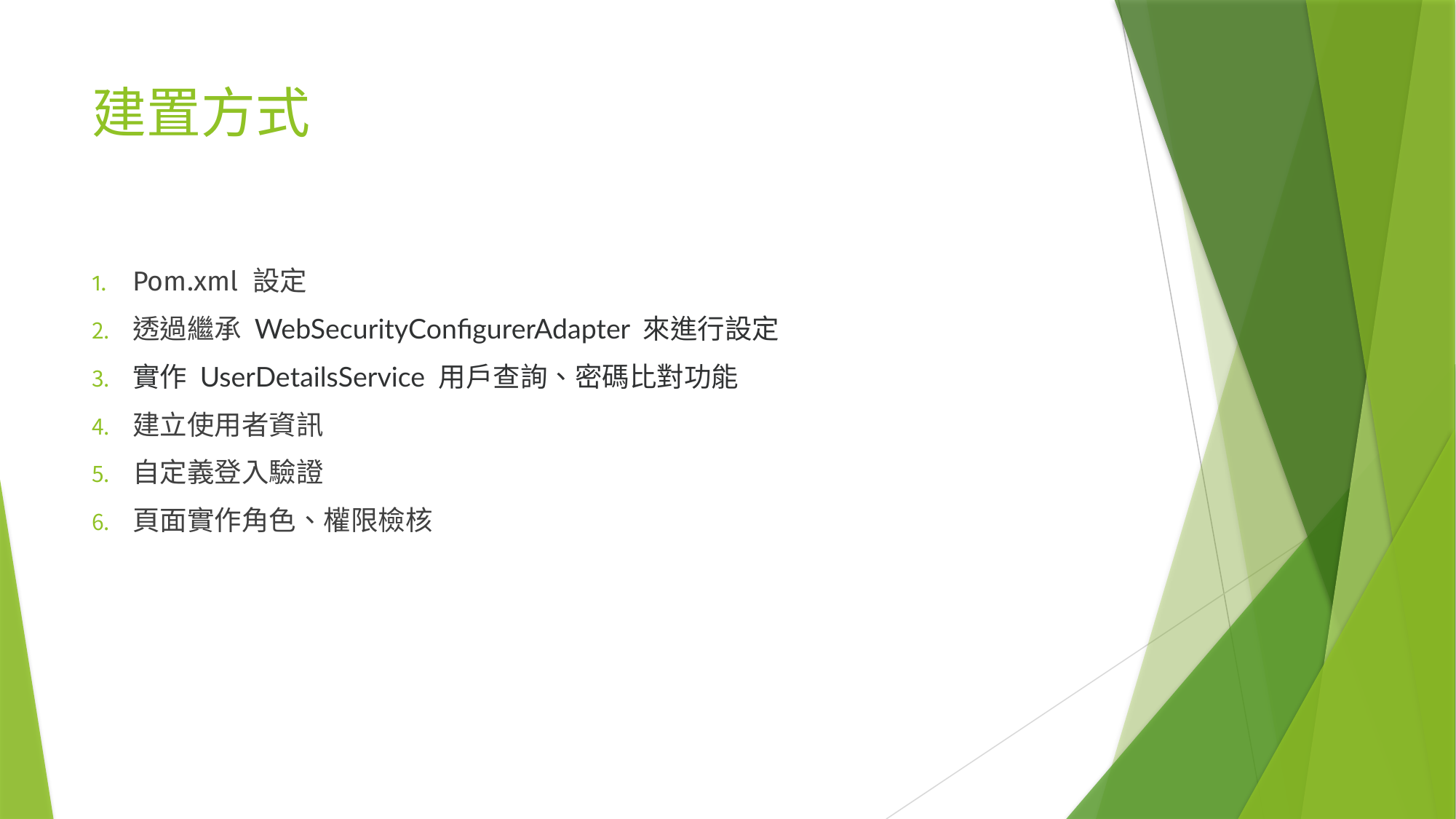

# 建置方式
Pom.xml 設定
透過繼承 WebSecurityConfigurerAdapter 來進行設定
實作 UserDetailsService 用戶查詢、密碼比對功能
建立使用者資訊
自定義登入驗證
頁面實作角色、權限檢核